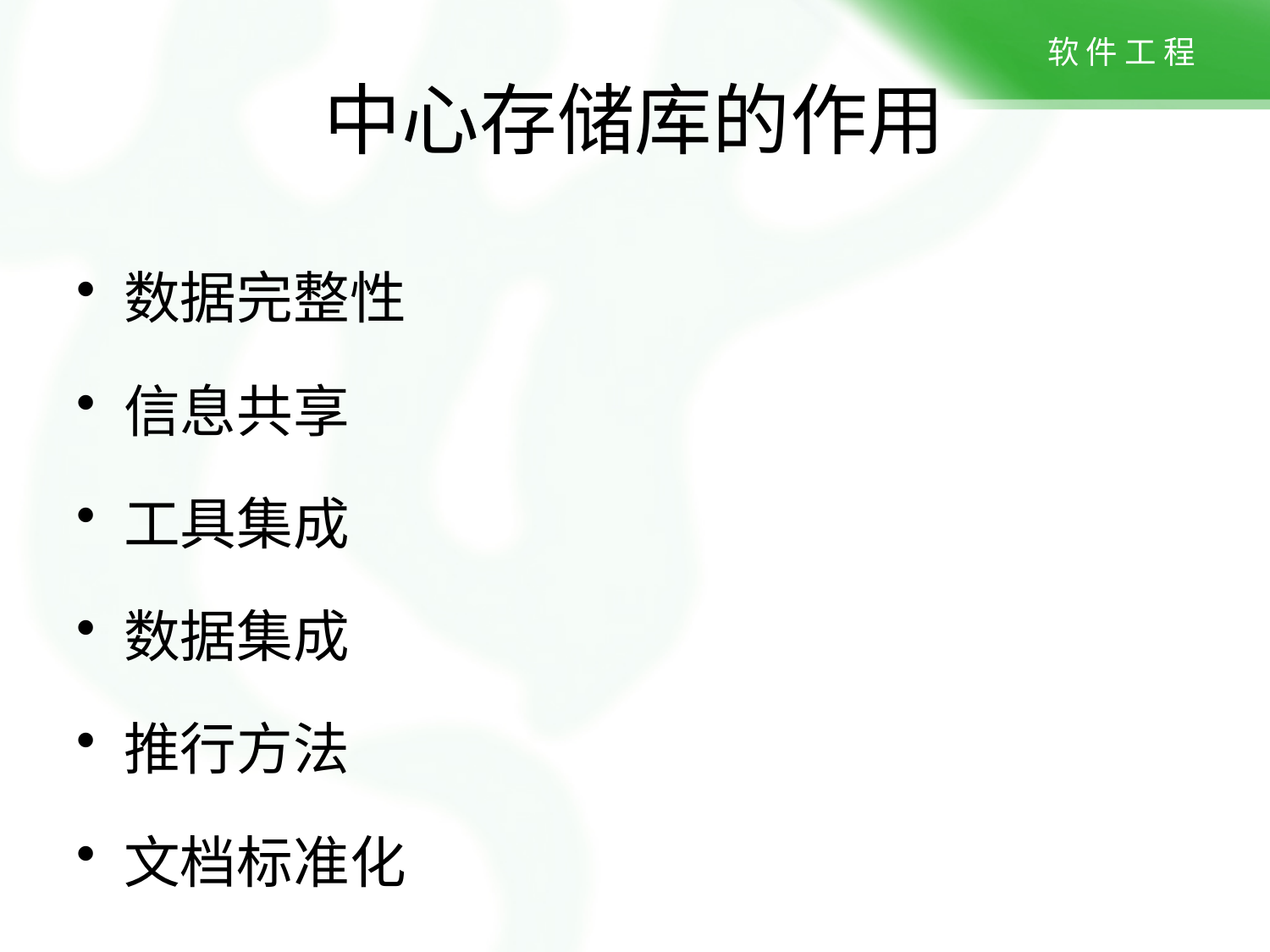

# 中心存储库的作用
数据完整性
信息共享
工具集成
数据集成
推行方法
文档标准化